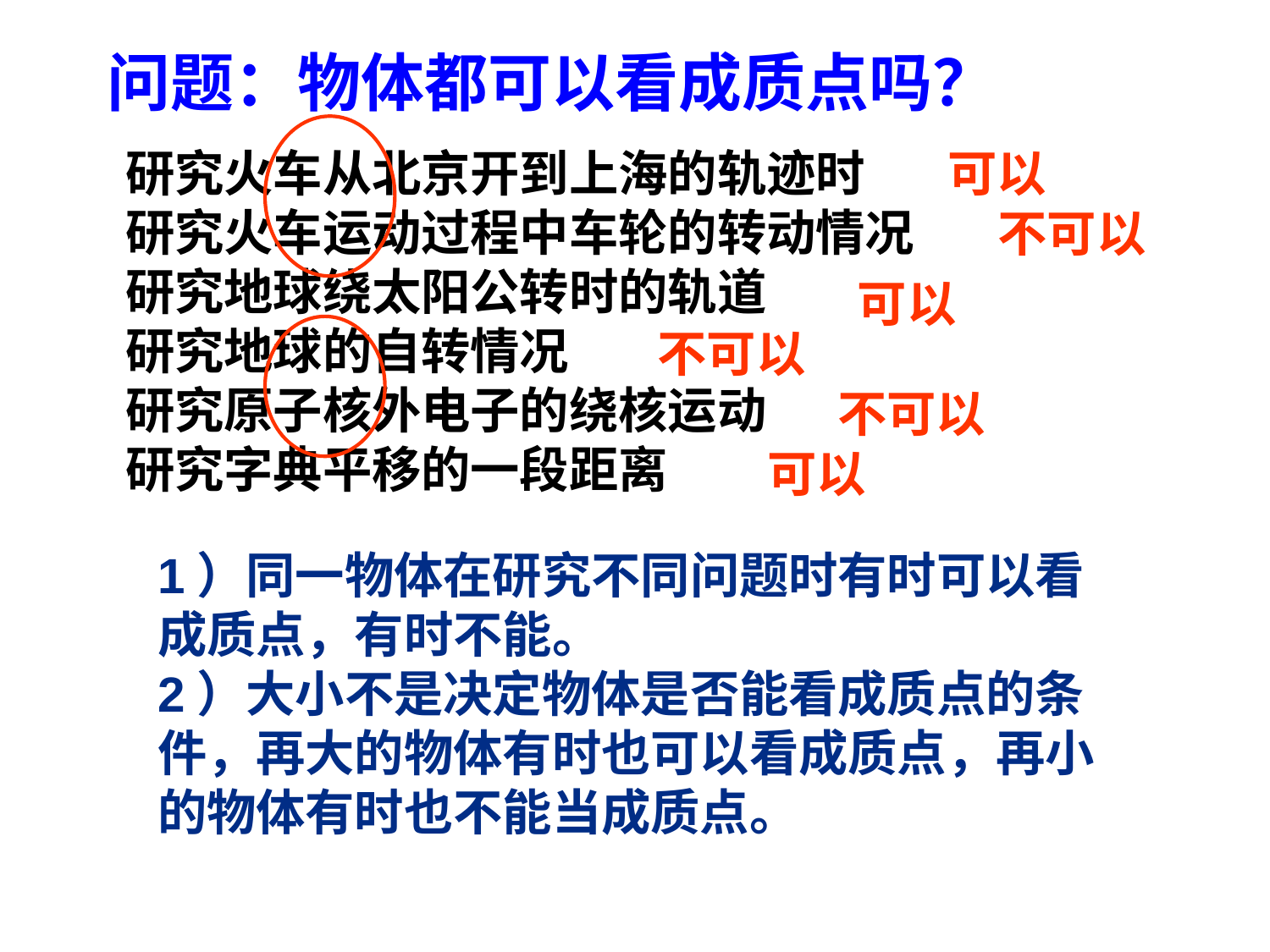

问题：物体都可以看成质点吗？

     研究火车从北京开到上海的轨迹时
     研究火车运动过程中车轮的转动情况
     研究地球绕太阳公转时的轨道
     研究地球的自转情况
     研究原子核外电子的绕核运动
     研究字典平移的一段距离
可以
不可以
可以
不可以

不可以
可以
1）同一物体在研究不同问题时有时可以看成质点，有时不能。
2）大小不是决定物体是否能看成质点的条件，再大的物体有时也可以看成质点，再小的物体有时也不能当成质点。